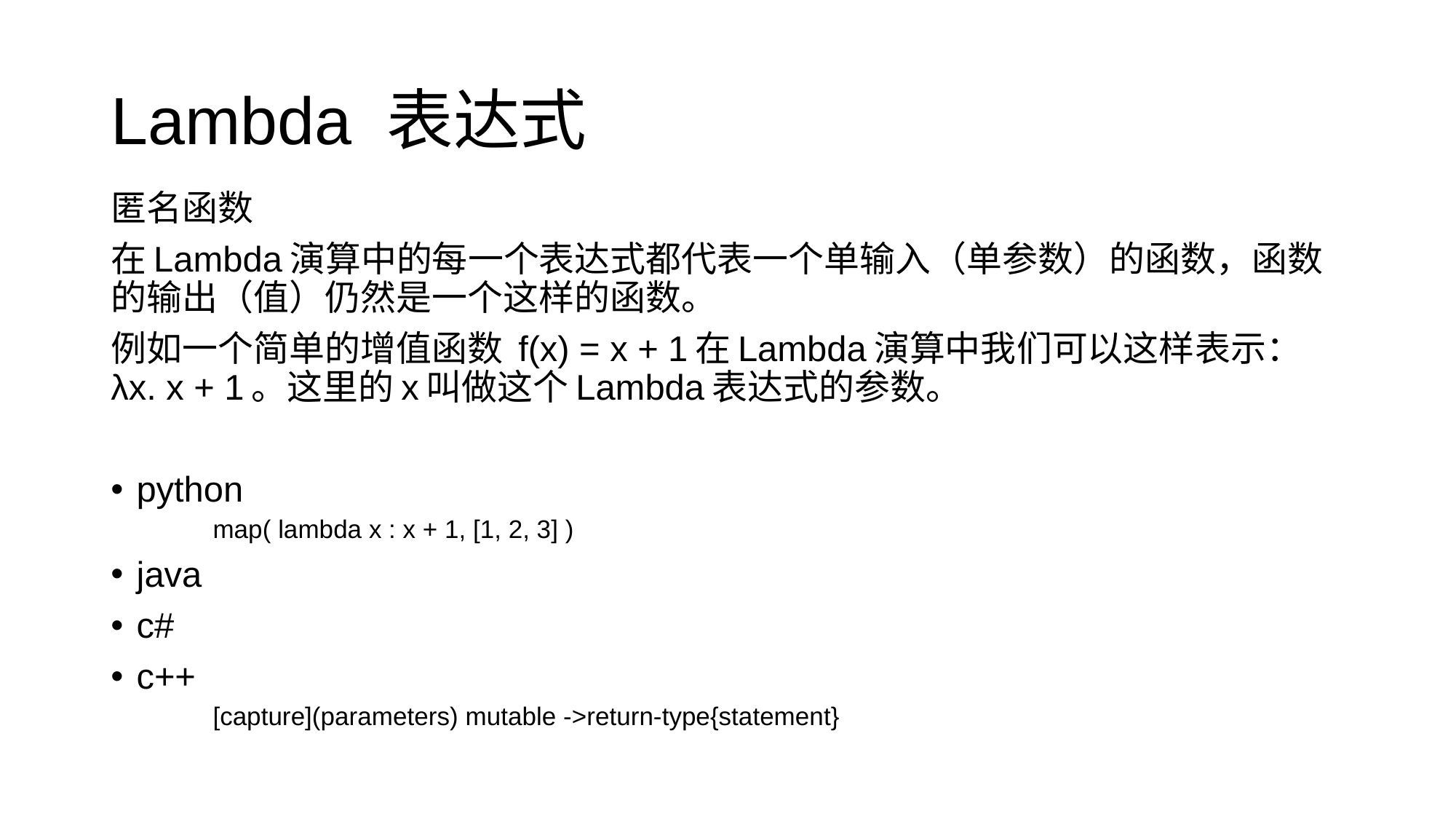

# Lambda 表达式
匿名函数
在Lambda演算中的每一个表达式都代表一个单输入（单参数）的函数，函数的输出（值）仍然是一个这样的函数。
例如一个简单的增值函数 f(x) = x + 1在Lambda演算中我们可以这样表示：λx. x + 1。这里的x叫做这个Lambda表达式的参数。

python
map( lambda x : x + 1, [1, 2, 3] )
java
c#
c++
[capture](parameters) mutable ->return-type{statement}